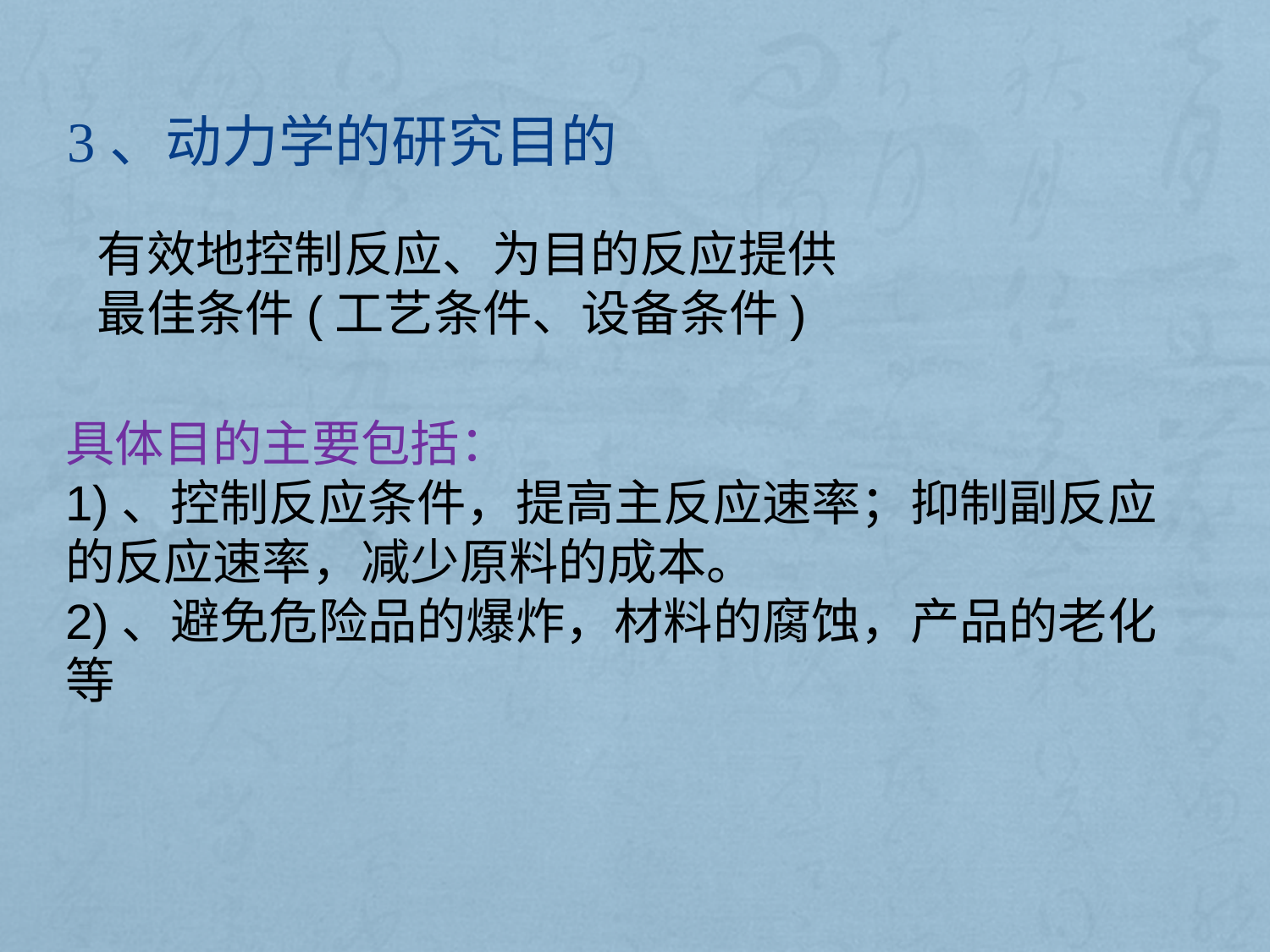

3、动力学的研究目的
有效地控制反应、为目的反应提供最佳条件(工艺条件、设备条件)
具体目的主要包括：
1)、控制反应条件，提高主反应速率；抑制副反应的反应速率，减少原料的成本。
2)、避免危险品的爆炸，材料的腐蚀，产品的老化等